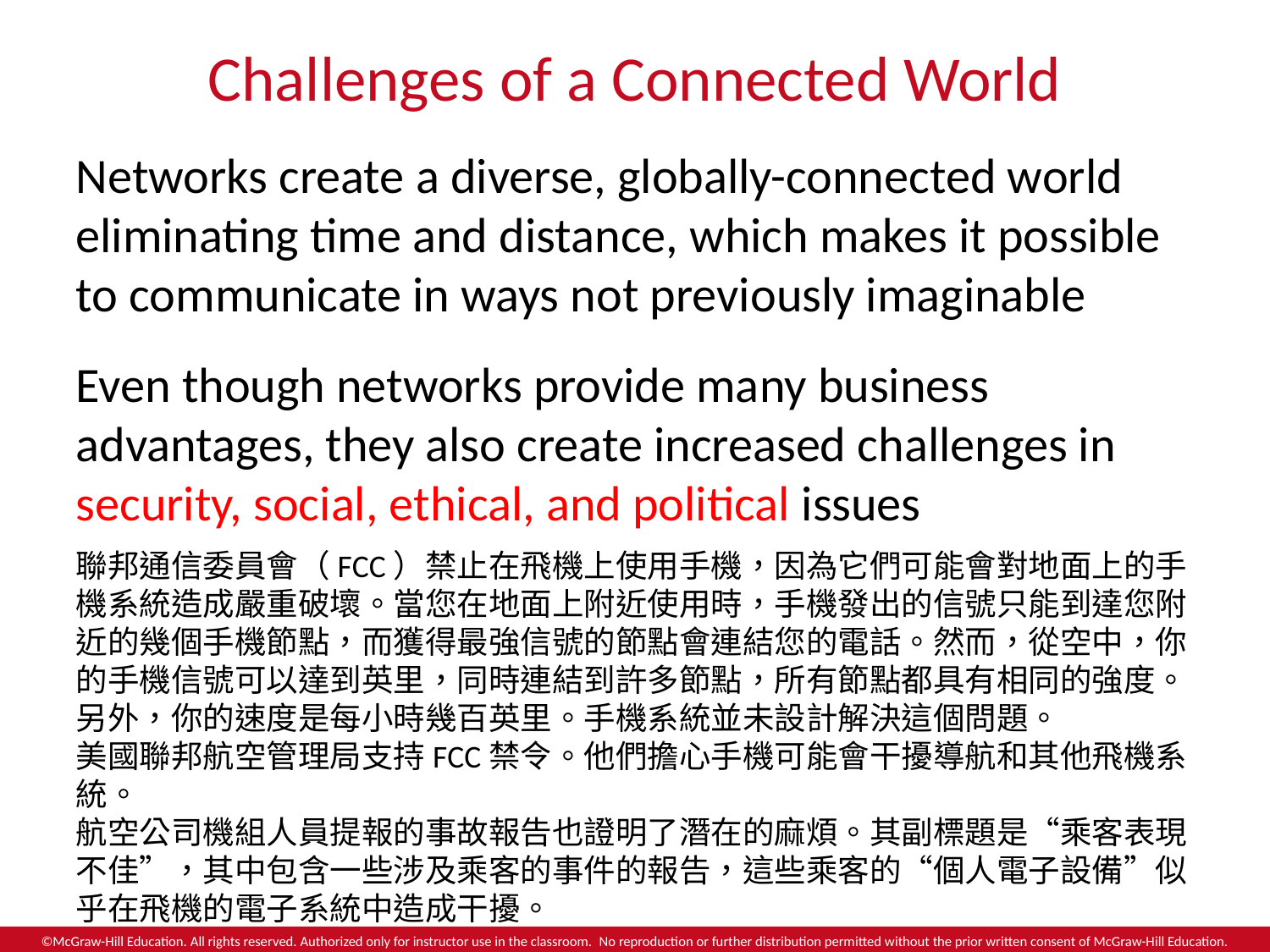

# Challenges of a Connected World
Networks create a diverse, globally-connected world eliminating time and distance, which makes it possible to communicate in ways not previously imaginable
Even though networks provide many business advantages, they also create increased challenges in security, social, ethical, and political issues
聯邦通信委員會（FCC）禁止在飛機上使用手機，因為它們可能會對地面上的手機系統造成嚴重破壞。當您在地面上附近使用時，手機發出的信號只能到達您附近的幾個手機節點，而獲得最強信號的節點會連結您的電話。然而，從空中，你的手機信號可以達到英里，同時連結到許多節點，所有節點都具有相同的強度。另外，你的速度是每小時幾百英里。手機系統並未設計解決這個問題。
美國聯邦航空管理局支持FCC禁令。他們擔心手機可能會干擾導航和其他飛機系統。
航空公司機組人員提報的事故報告也證明了潛在的​​麻煩。其副標題是“乘客表現不佳”，其中包含一些涉及乘客的事件的報告，這些乘客的“個人電子設備”似乎在飛機的電子系統中造成干擾。